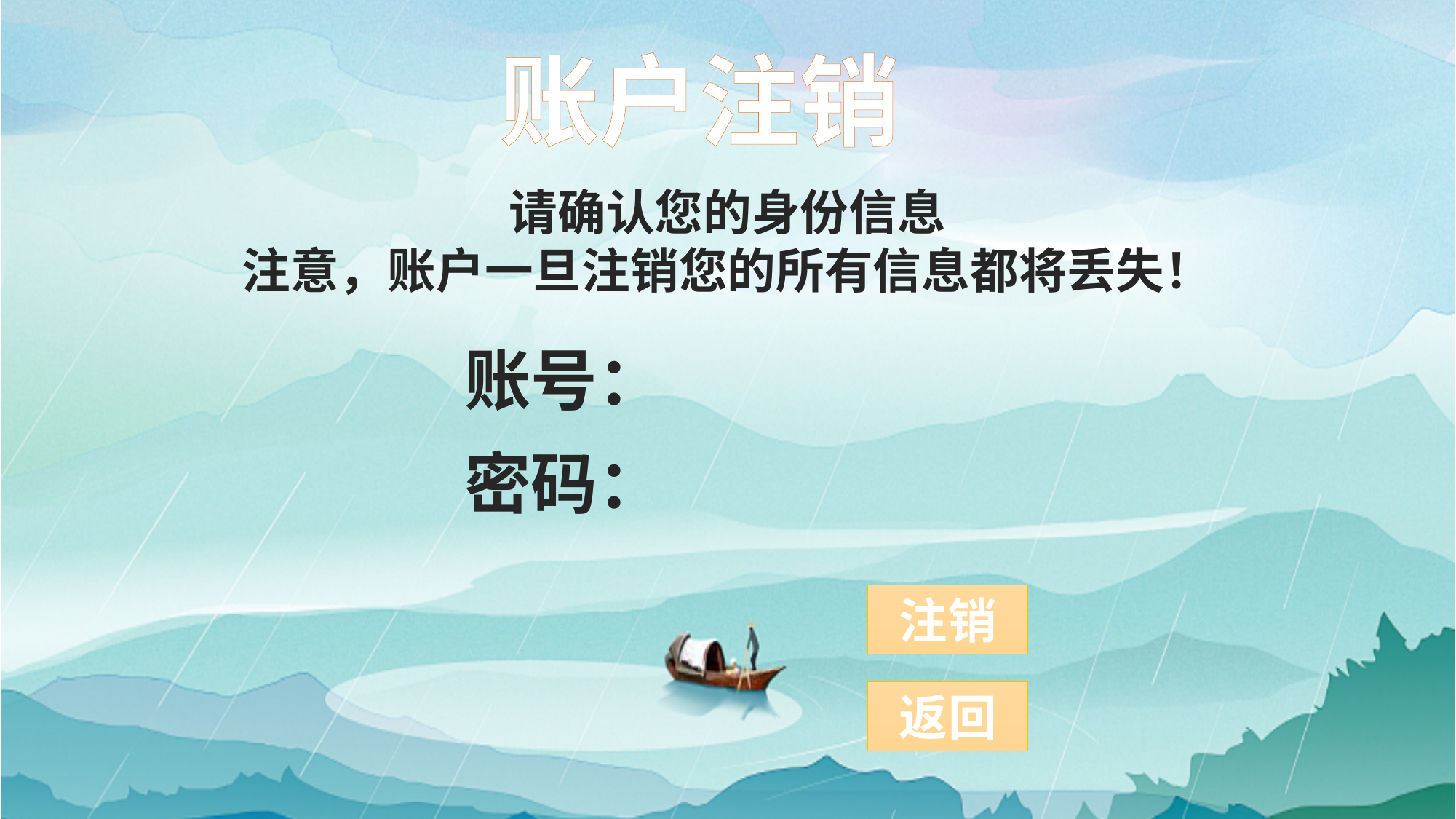

账户注销
请确认您的身份信息
注意，账户一旦注销您的所有信息都将丢失！
账号：
密码：
注销
返回